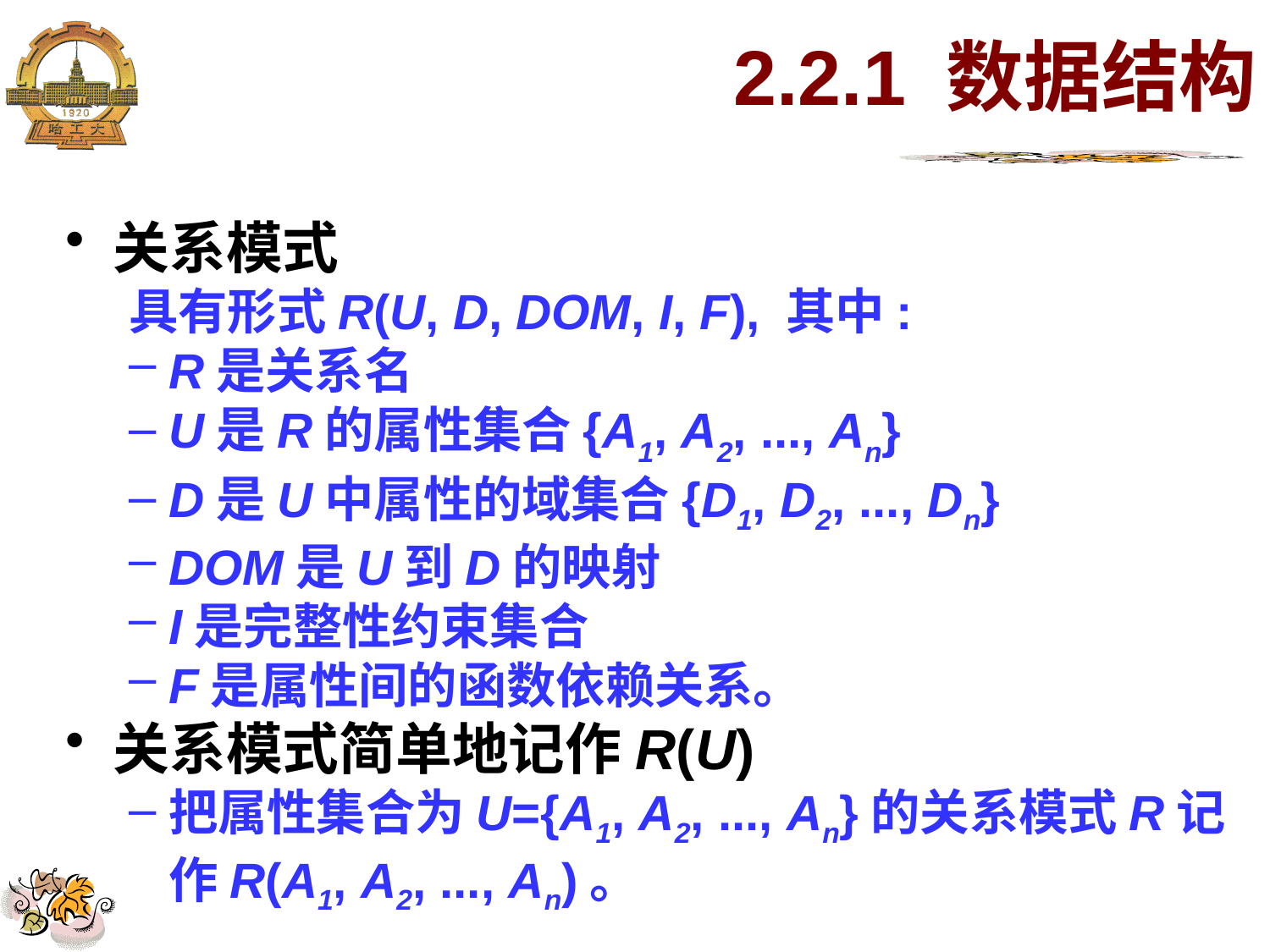

# 2.2.1 数据结构
关系模式
具有形式R(U, D, DOM, I, F), 其中:
R是关系名
U是R的属性集合{A1, A2, ..., An}
D是U中属性的域集合{D1, D2, ..., Dn}
DOM是U到D的映射
I是完整性约束集合
F是属性间的函数依赖关系。
关系模式简单地记作R(U)
把属性集合为U={A1, A2, ..., An}的关系模式R记作R(A1, A2, ..., An)。